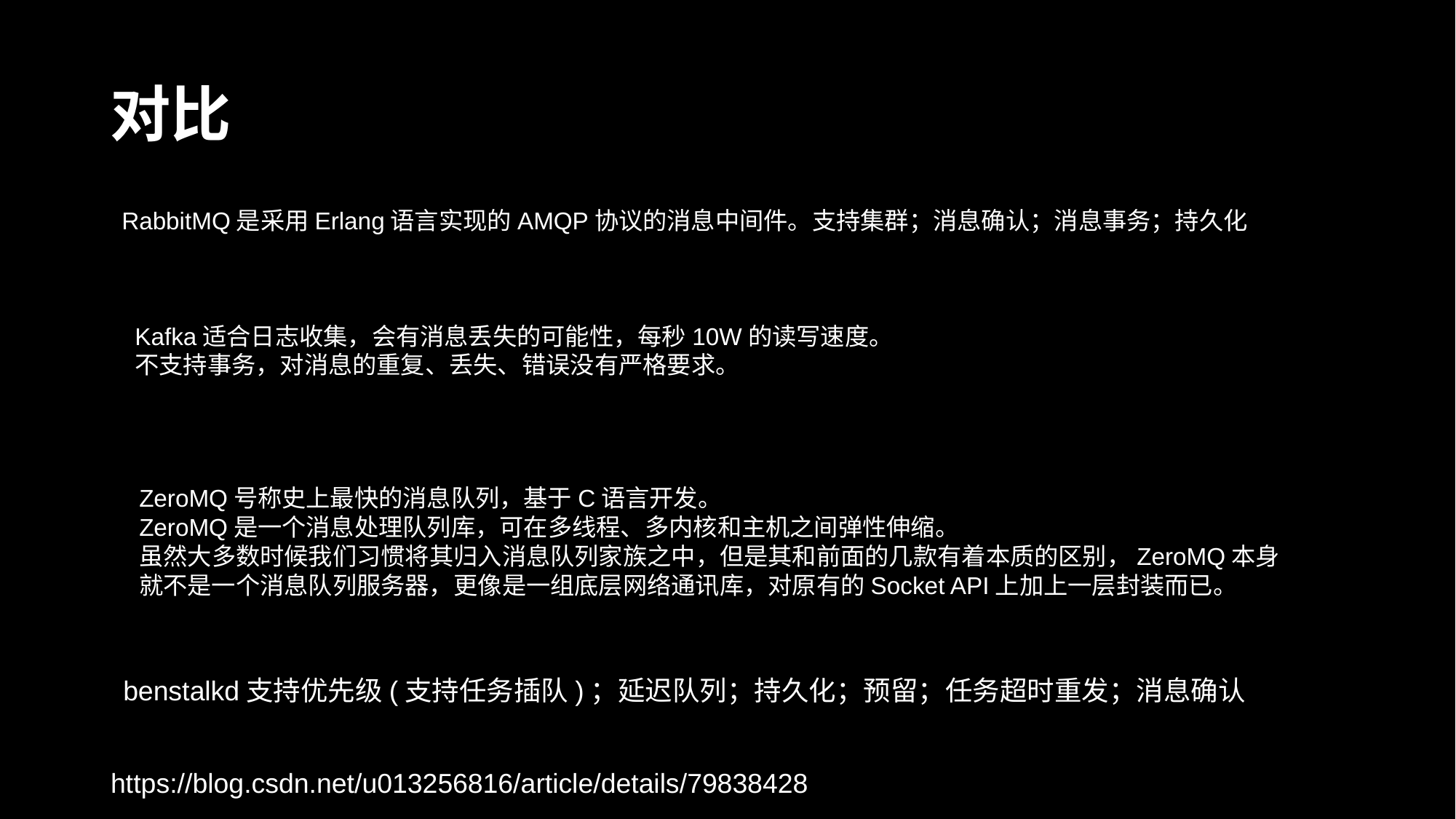

# 对比
RabbitMQ是采用Erlang语言实现的AMQP协议的消息中间件。支持集群；消息确认；消息事务；持久化
Kafka适合日志收集，会有消息丢失的可能性，每秒10W的读写速度。
不支持事务，对消息的重复、丢失、错误没有严格要求。
ZeroMQ号称史上最快的消息队列，基于C语言开发。
ZeroMQ是一个消息处理队列库，可在多线程、多内核和主机之间弹性伸缩。
虽然大多数时候我们习惯将其归入消息队列家族之中，但是其和前面的几款有着本质的区别，ZeroMQ本身
就不是一个消息队列服务器，更像是一组底层网络通讯库，对原有的Socket API上加上一层封装而已。
benstalkd支持优先级(支持任务插队)；延迟队列；持久化；预留；任务超时重发；消息确认
https://blog.csdn.net/u013256816/article/details/79838428